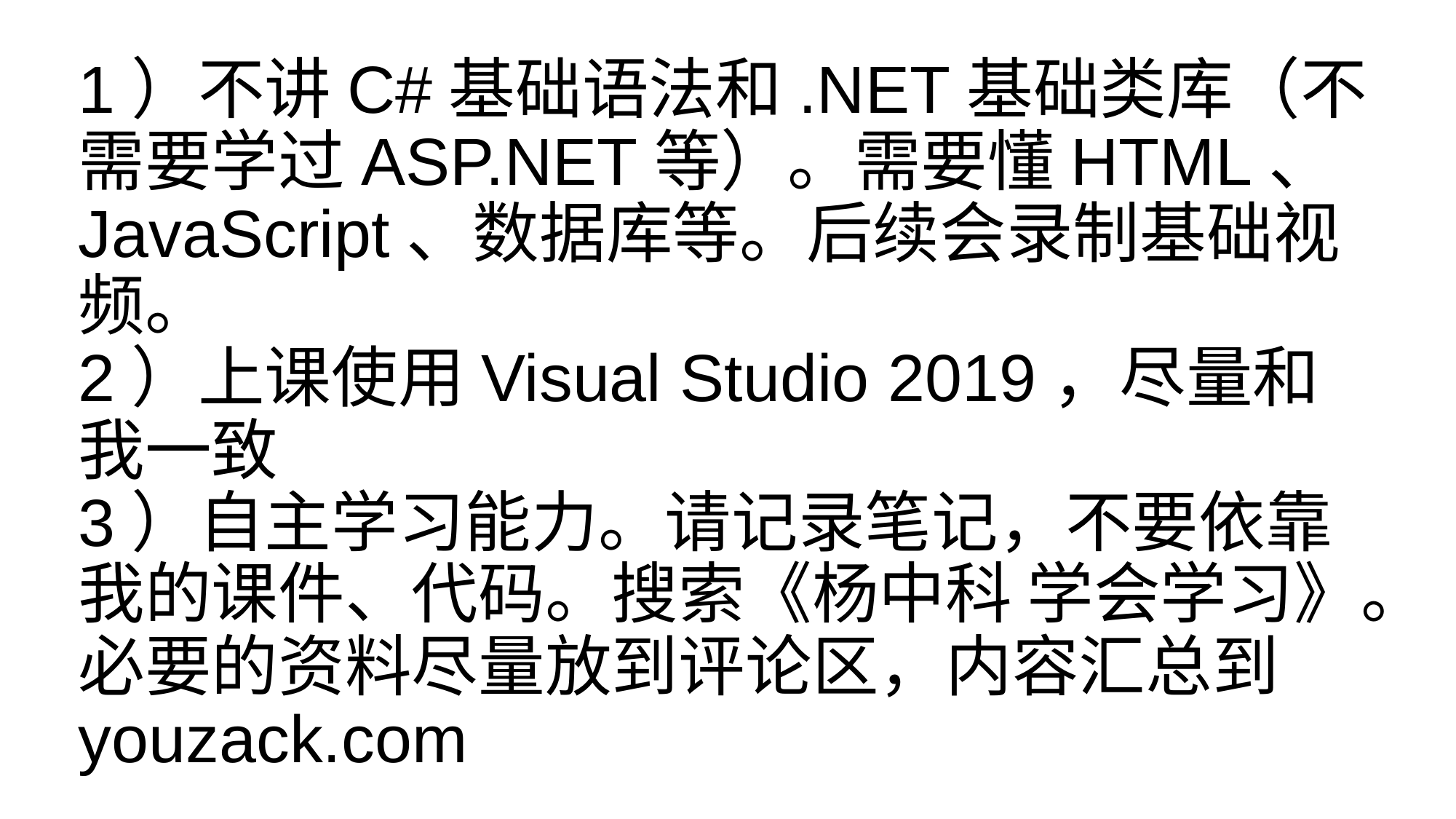

# 1）不讲C#基础语法和.NET基础类库（不需要学过ASP.NET等）。需要懂HTML、JavaScript、数据库等。后续会录制基础视频。 2）上课使用Visual Studio 2019，尽量和我一致 3）自主学习能力。请记录笔记，不要依靠我的课件、代码。搜索《杨中科 学会学习》。必要的资料尽量放到评论区，内容汇总到youzack.com